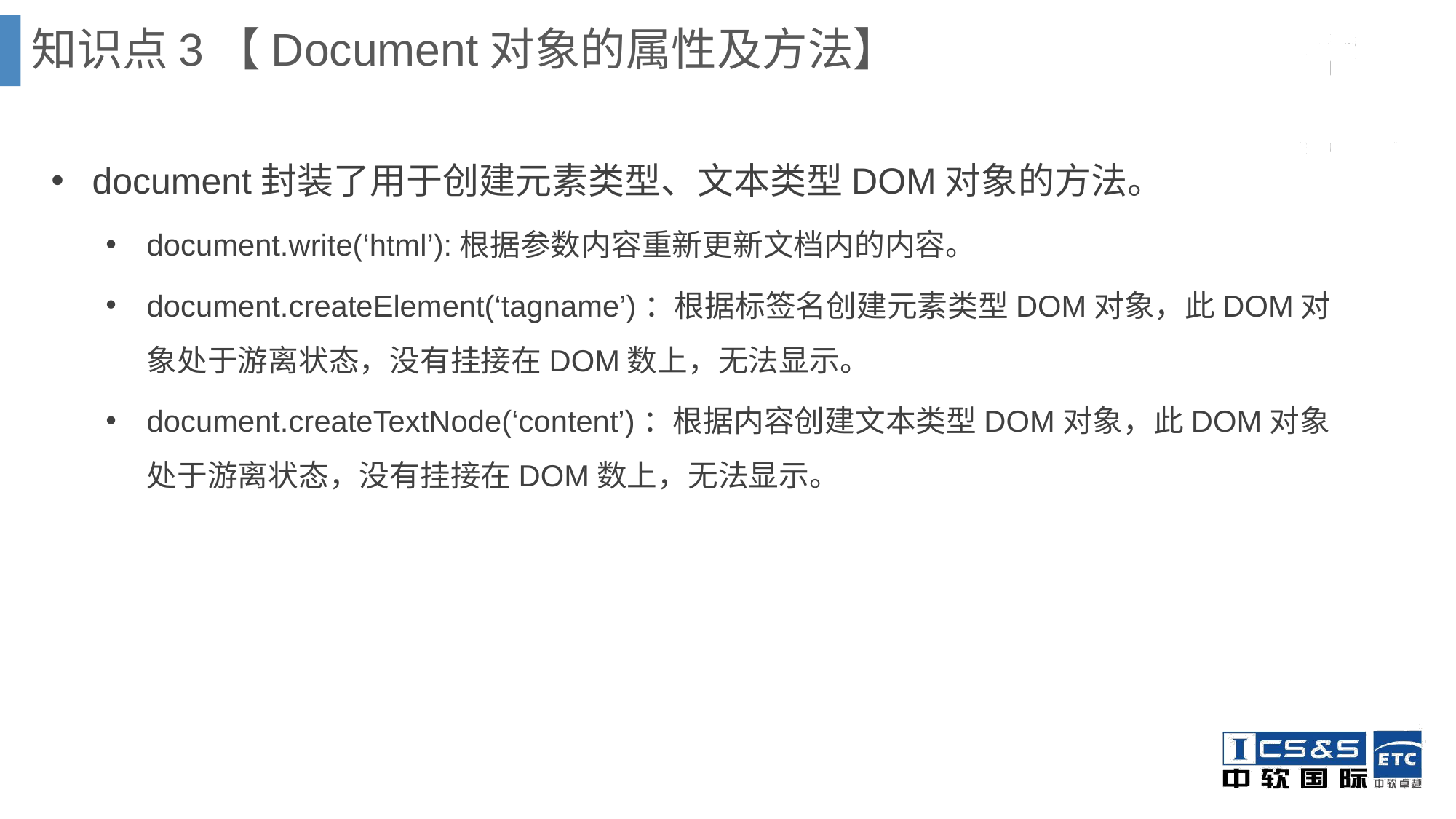

知识点3【Document对象的属性及方法】
document封装了用于创建元素类型、文本类型DOM对象的方法。
document.write(‘html’):根据参数内容重新更新文档内的内容。
document.createElement(‘tagname’)：根据标签名创建元素类型DOM对象，此DOM对象处于游离状态，没有挂接在DOM数上，无法显示。
document.createTextNode(‘content’)：根据内容创建文本类型DOM对象，此DOM对象处于游离状态，没有挂接在DOM数上，无法显示。